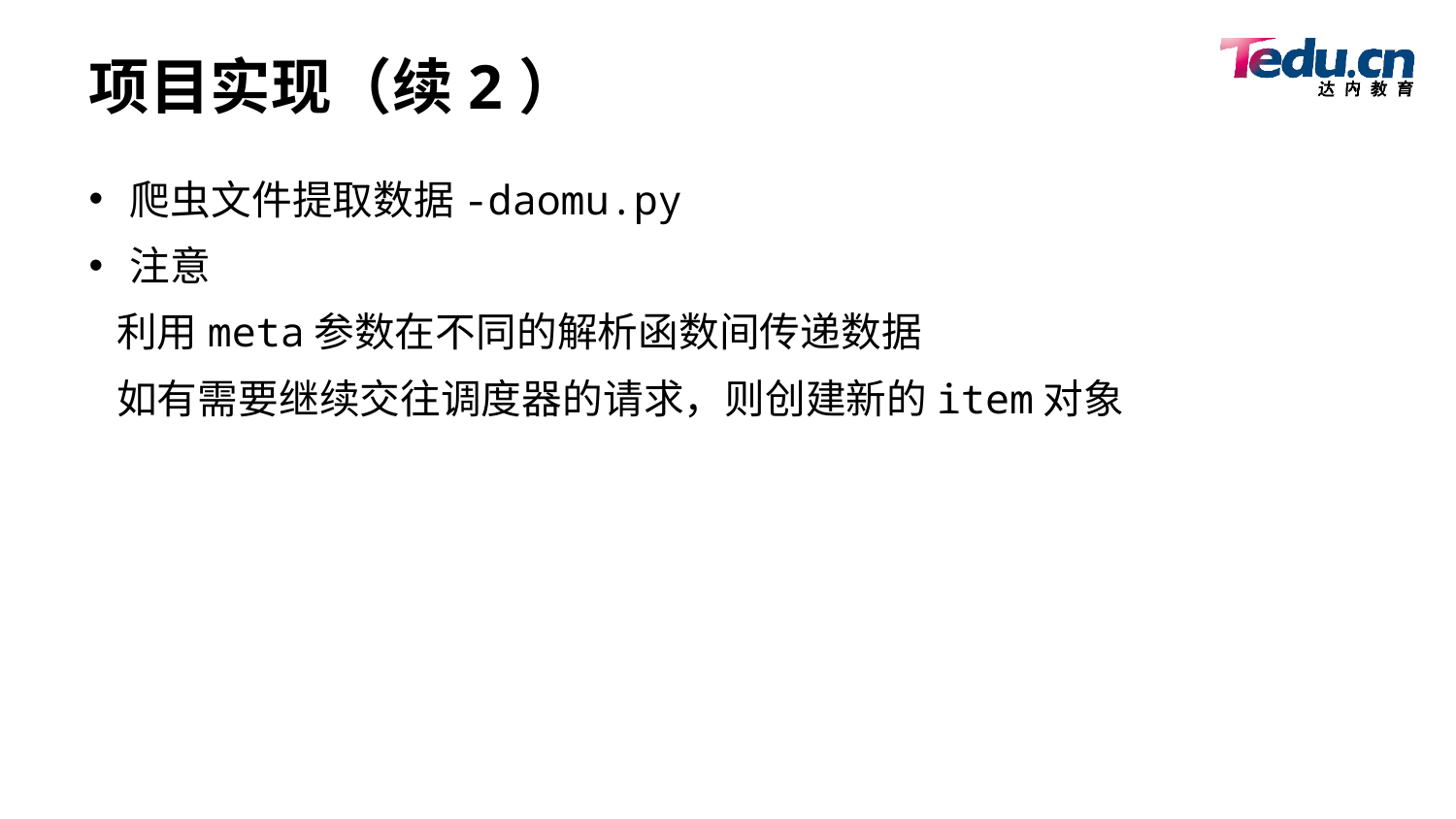

# 项目实现（续2）
爬虫文件提取数据-daomu.py
注意
  利用meta参数在不同的解析函数间传递数据
  如有需要继续交往调度器的请求，则创建新的item对象